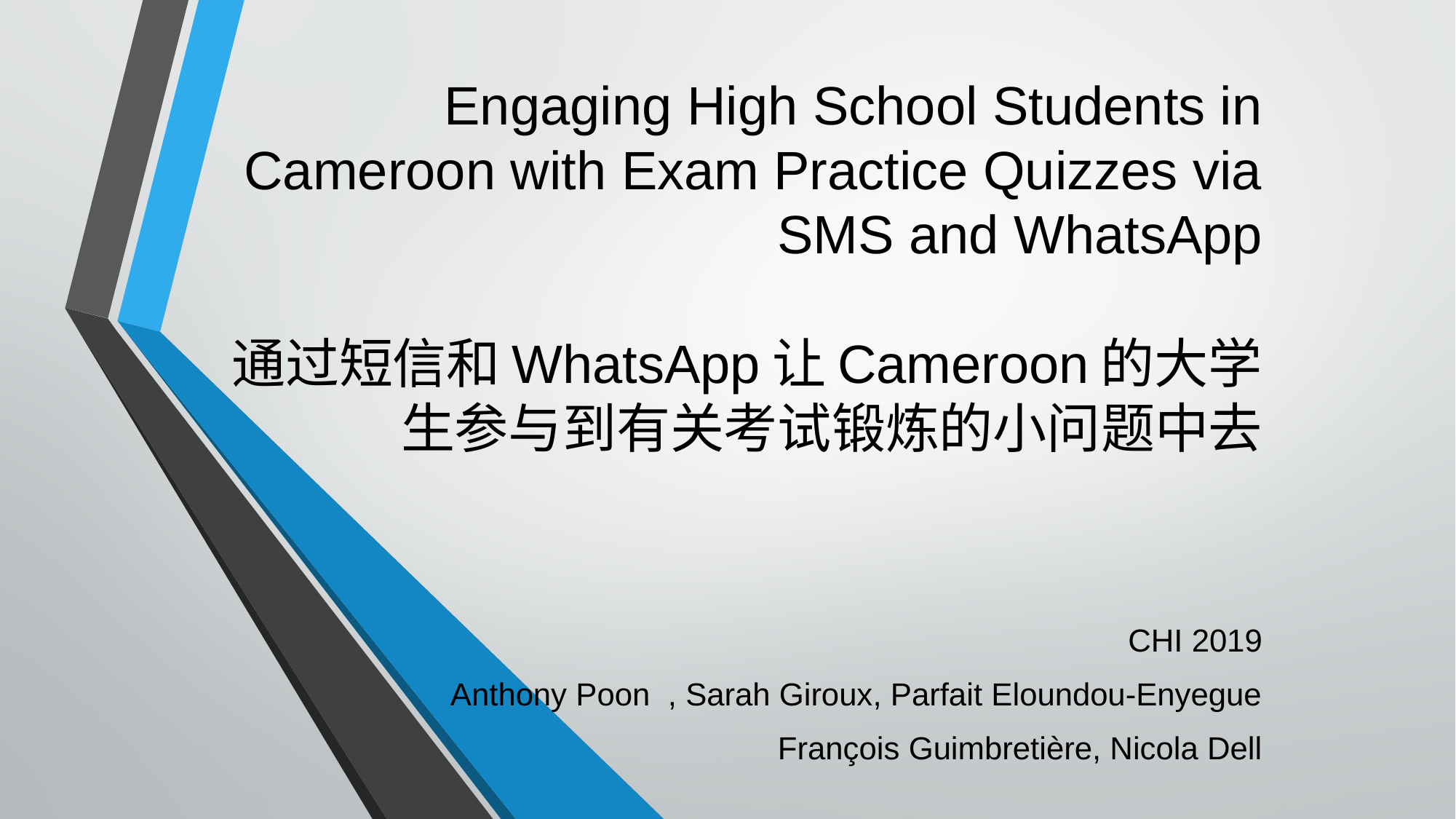

# Engaging High School Students in Cameroon with Exam Practice Quizzes via SMS and WhatsApp 通过短信和WhatsApp让Cameroon的大学生参与到有关考试锻炼的小问题中去
CHI 2019
Anthony Poon  , Sarah Giroux, Parfait Eloundou-Enyegue
 François Guimbretière, Nicola Dell